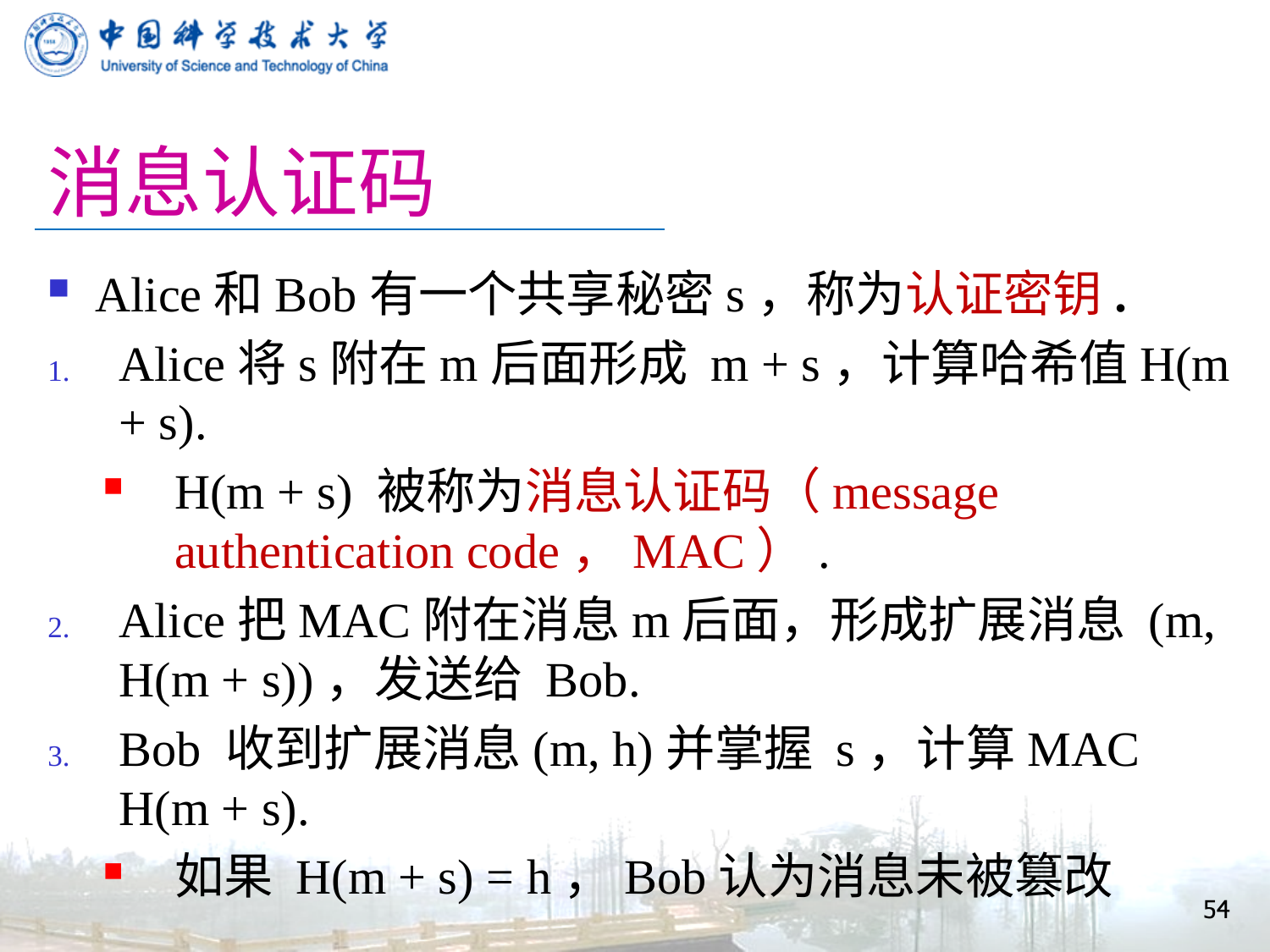

# 消息认证码
Alice和Bob有一个共享秘密s，称为认证密钥.
Alice将s附在m后面形成 m + s，计算哈希值H(m + s).
H(m + s) 被称为消息认证码（message authentication code，MAC）.
Alice把MAC附在消息m后面，形成扩展消息 (m, H(m + s))，发送给 Bob.
Bob 收到扩展消息(m, h)并掌握 s，计算MAC H(m + s).
如果 H(m + s) = h，Bob认为消息未被篡改
54